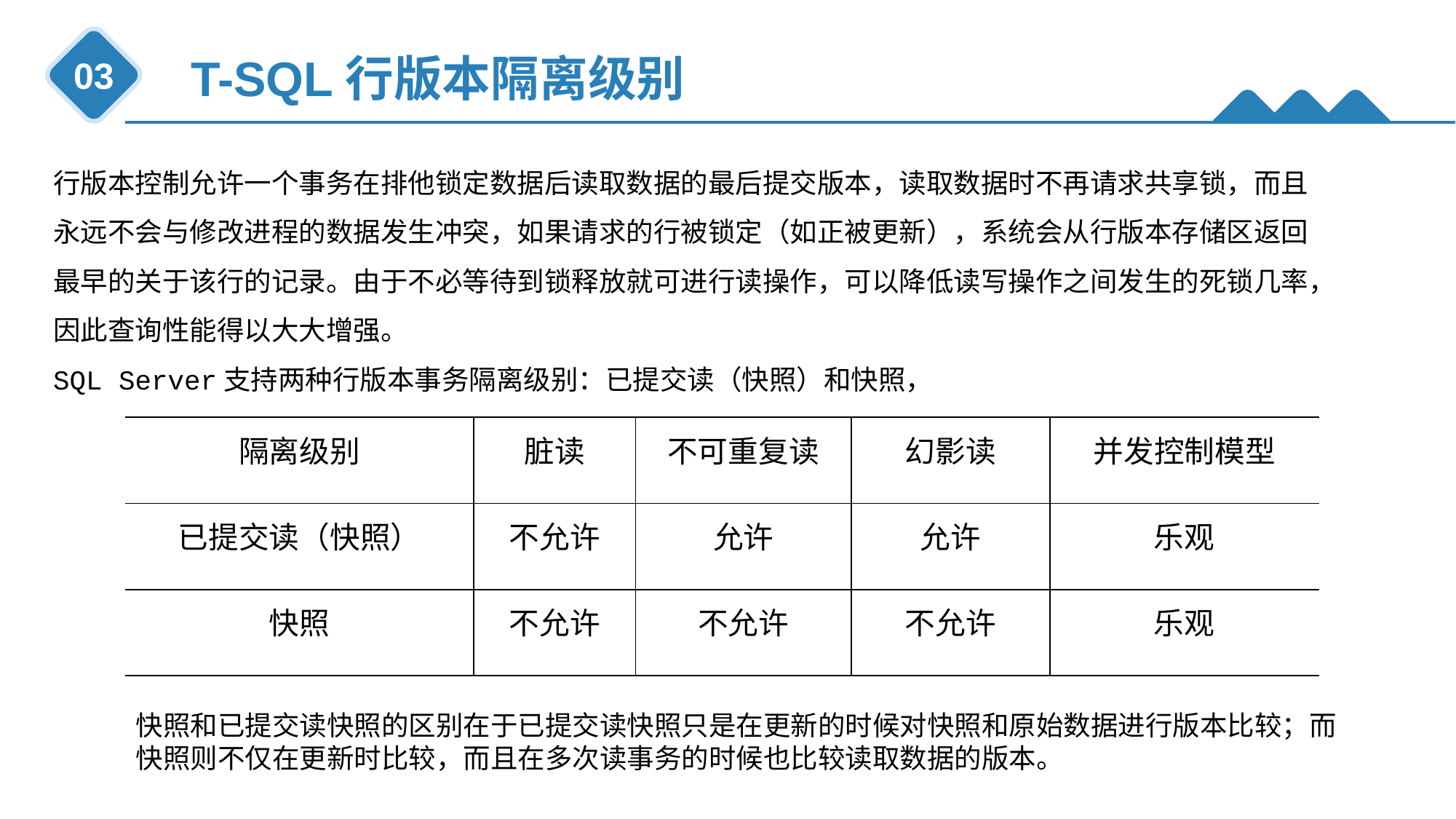

T-SQL行版本隔离级别
03

行版本控制允许一个事务在排他锁定数据后读取数据的最后提交版本，读取数据时不再请求共享锁，而且永远不会与修改进程的数据发生冲突，如果请求的行被锁定（如正被更新），系统会从行版本存储区返回最早的关于该行的记录。由于不必等待到锁释放就可进行读操作，可以降低读写操作之间发生的死锁几率，因此查询性能得以大大增强。
SQL Server支持两种行版本事务隔离级别：已提交读（快照）和快照，
| 隔离级别 | 脏读 | 不可重复读 | 幻影读 | 并发控制模型 |
| --- | --- | --- | --- | --- |
| 已提交读（快照） | 不允许 | 允许 | 允许 | 乐观 |
| 快照 | 不允许 | 不允许 | 不允许 | 乐观 |
快照和已提交读快照的区别在于已提交读快照只是在更新的时候对快照和原始数据进行版本比较；而快照则不仅在更新时比较，而且在多次读事务的时候也比较读取数据的版本。